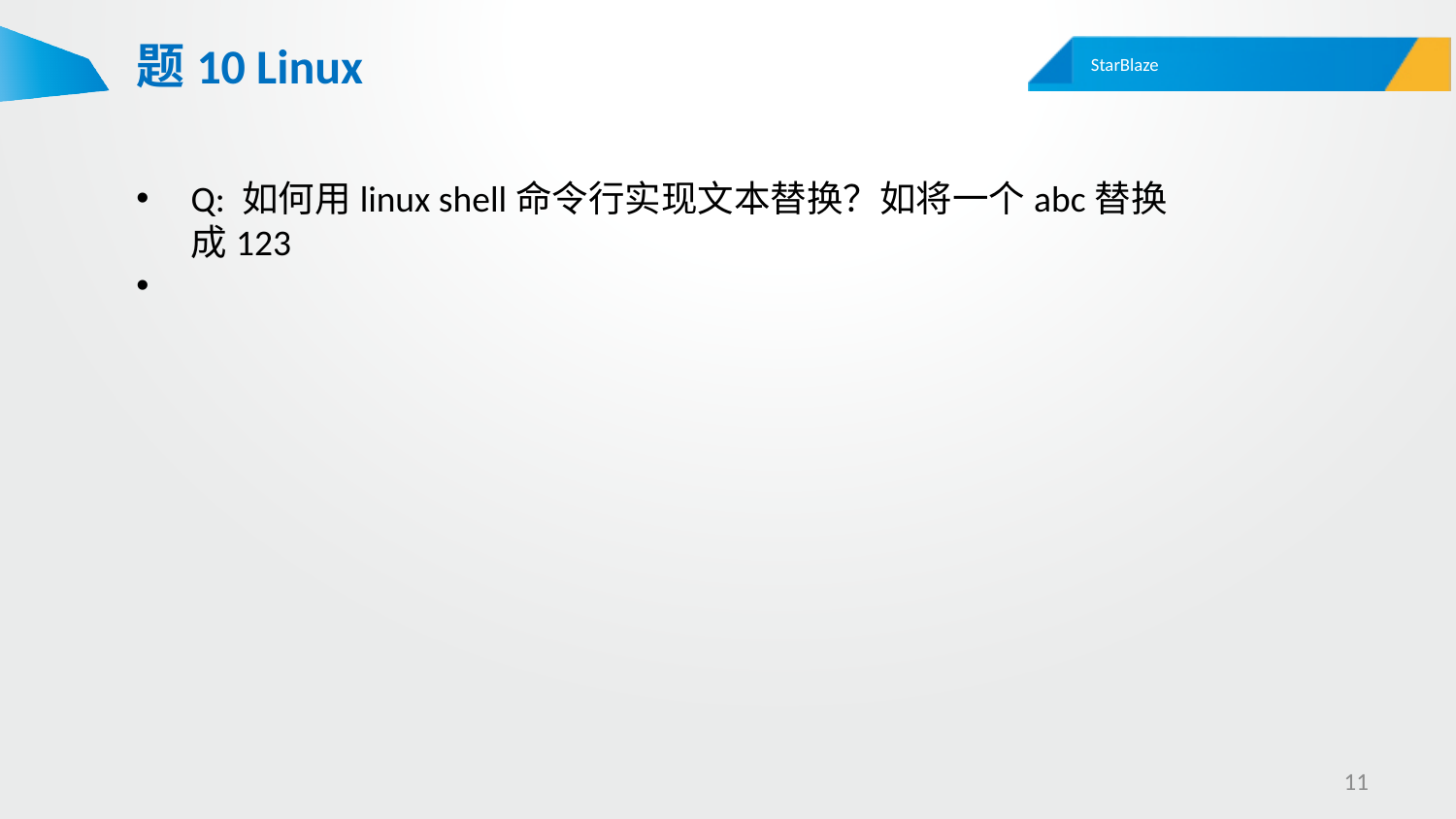

# 题10 Linux
Q: 如何用linux shell命令行实现文本替换？如将一个abc替换成123

11